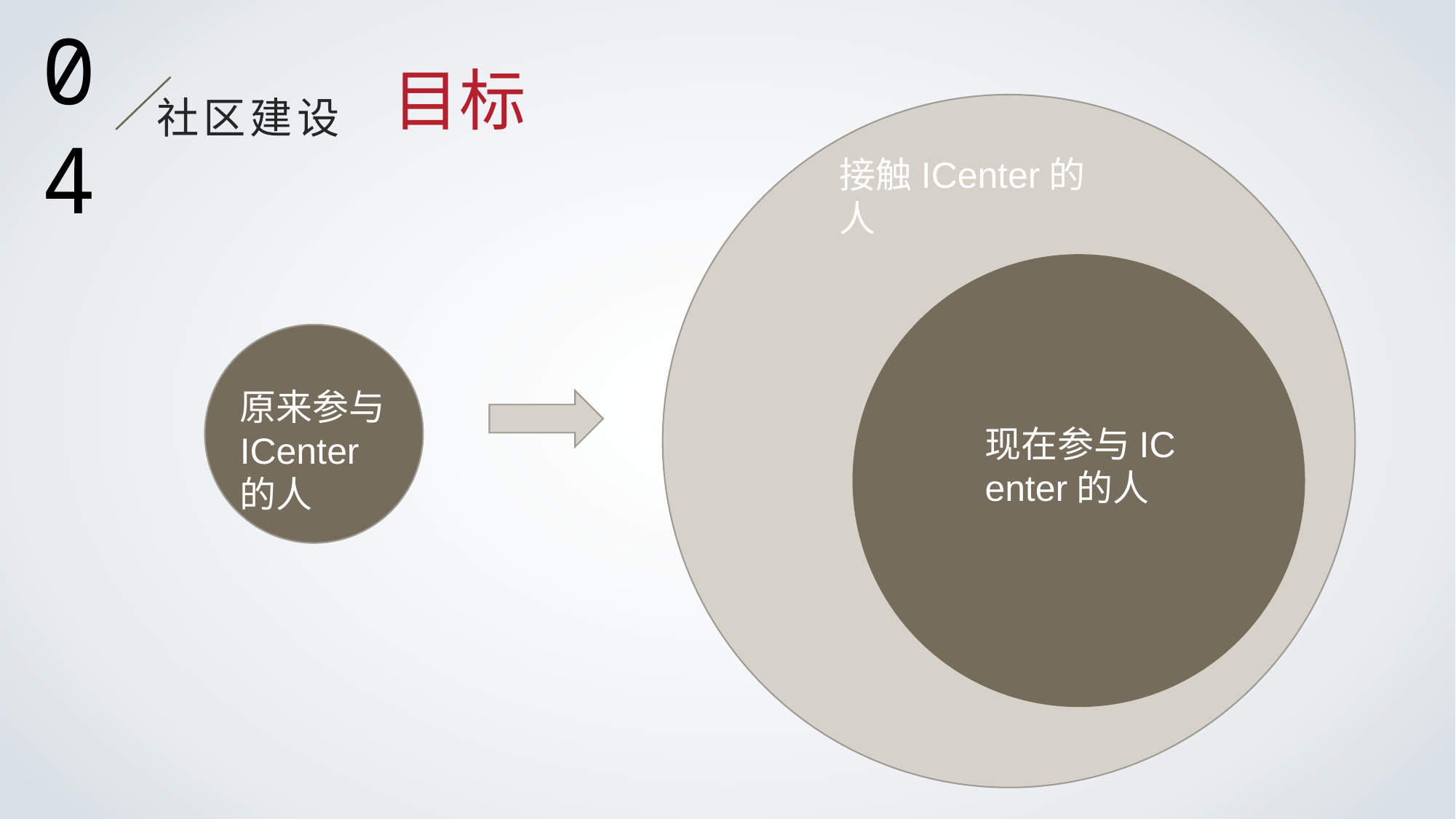

04
目标
社区建设

接触ICenter的人

原来参与ICenter的人

现在参与IC enter的人